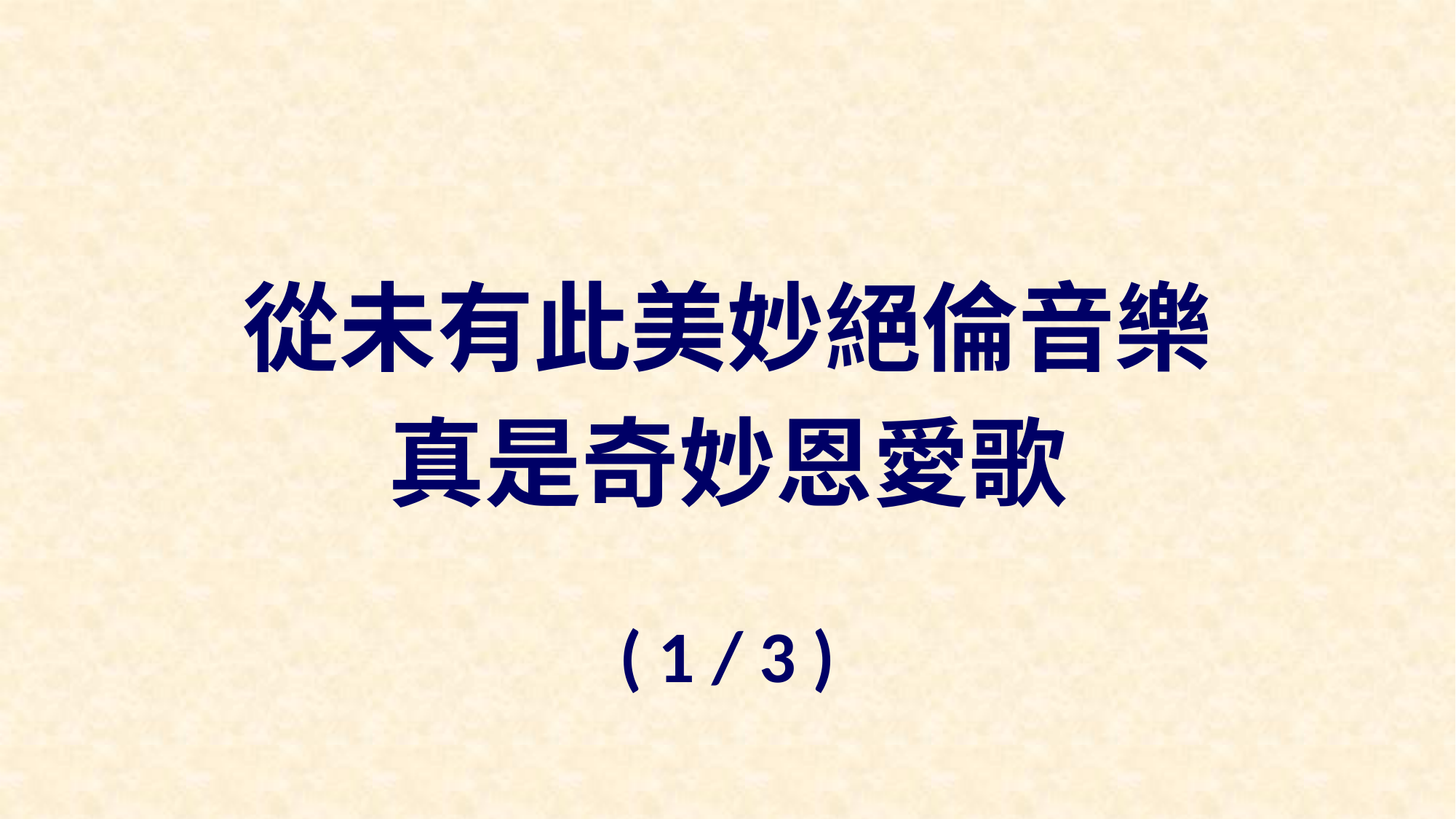

從未有此美妙絕倫音樂
真是奇妙恩愛歌
( 1 / 3 )